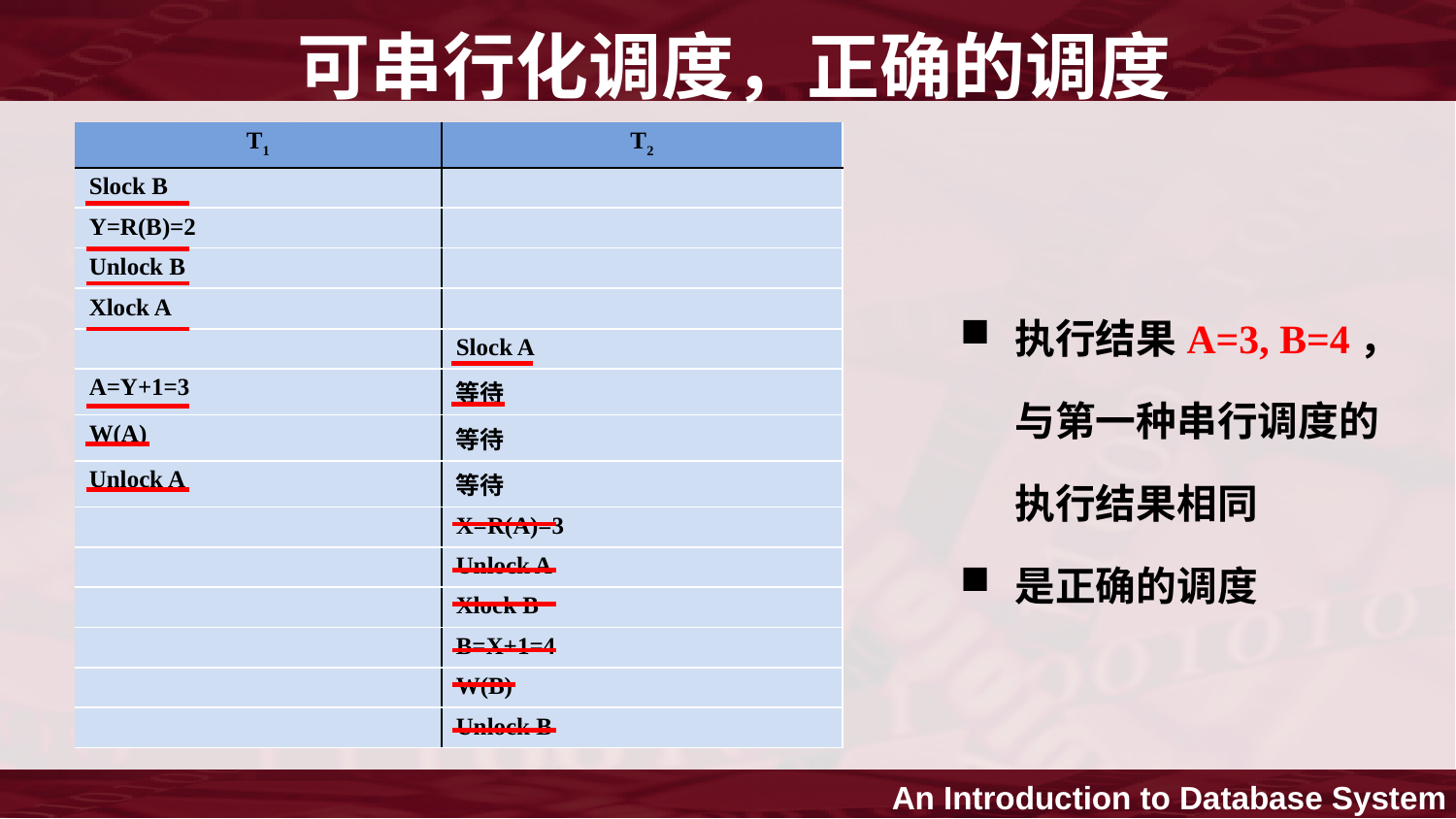

可串行化调度，正确的调度
| T1 | T2 |
| --- | --- |
| Slock B |  |
| Y=R(B)=2 |  |
| Unlock B |  |
| Xlock A |  |
|  | Slock A |
| A=Y+1=3 | 等待 |
| W(A) | 等待 |
| Unlock A | 等待 |
|  | X=R(A)=3 |
|  | Unlock A |
|  | Xlock B |
|  | B=X+1=4 |
|  | W(B) |
|  | Unlock B |
执行结果A=3, B=4，与第一种串行调度的执行结果相同
是正确的调度